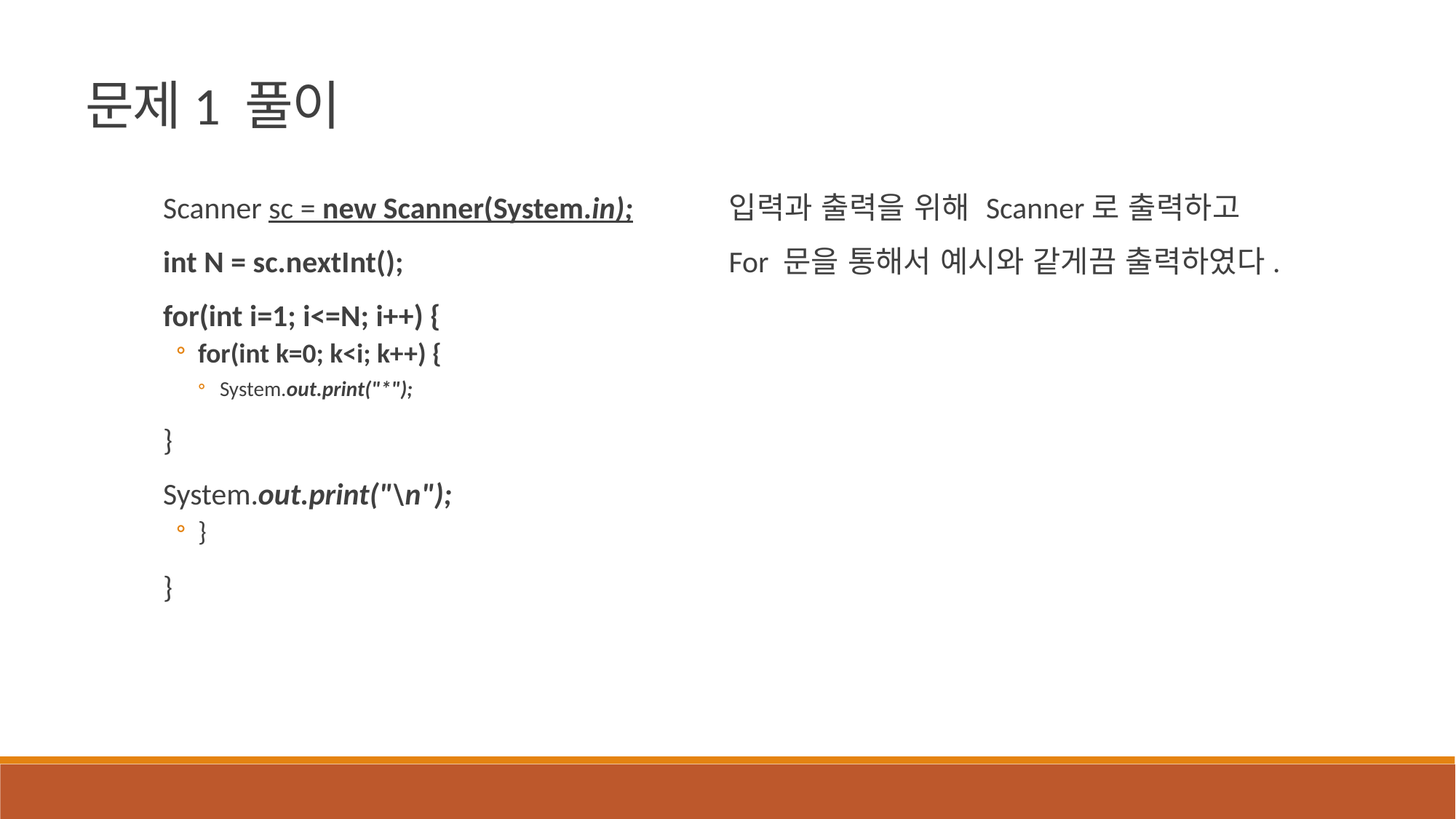

문제1 풀이
Scanner sc = new Scanner(System.in);
int N = sc.nextInt();
for(int i=1; i<=N; i++) {
for(int k=0; k<i; k++) {
System.out.print("*");
}
System.out.print("\n");
}
}
입력과 출력을 위해 Scanner로 출력하고
For 문을 통해서 예시와 같게끔 출력하였다.